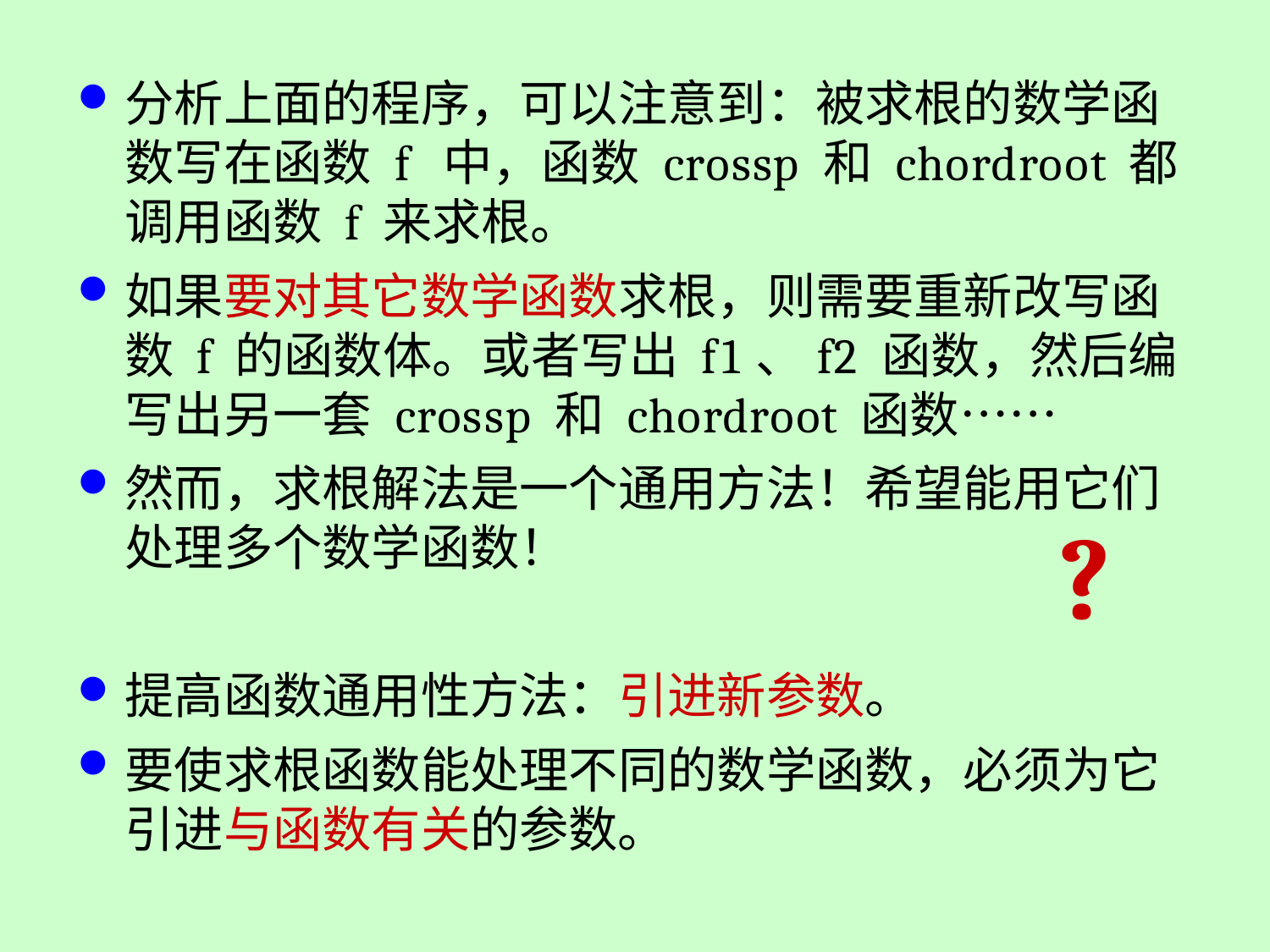

分析上面的程序，可以注意到：被求根的数学函数写在函数 f  中，函数 crossp 和 chordroot 都调用函数 f 来求根。
如果要对其它数学函数求根，则需要重新改写函数 f 的函数体。或者写出 f1、f2 函数，然后编写出另一套 crossp 和 chordroot 函数……
然而，求根解法是一个通用方法！希望能用它们处理多个数学函数！

提高函数通用性方法：引进新参数。
要使求根函数能处理不同的数学函数，必须为它引进与函数有关的参数。
?